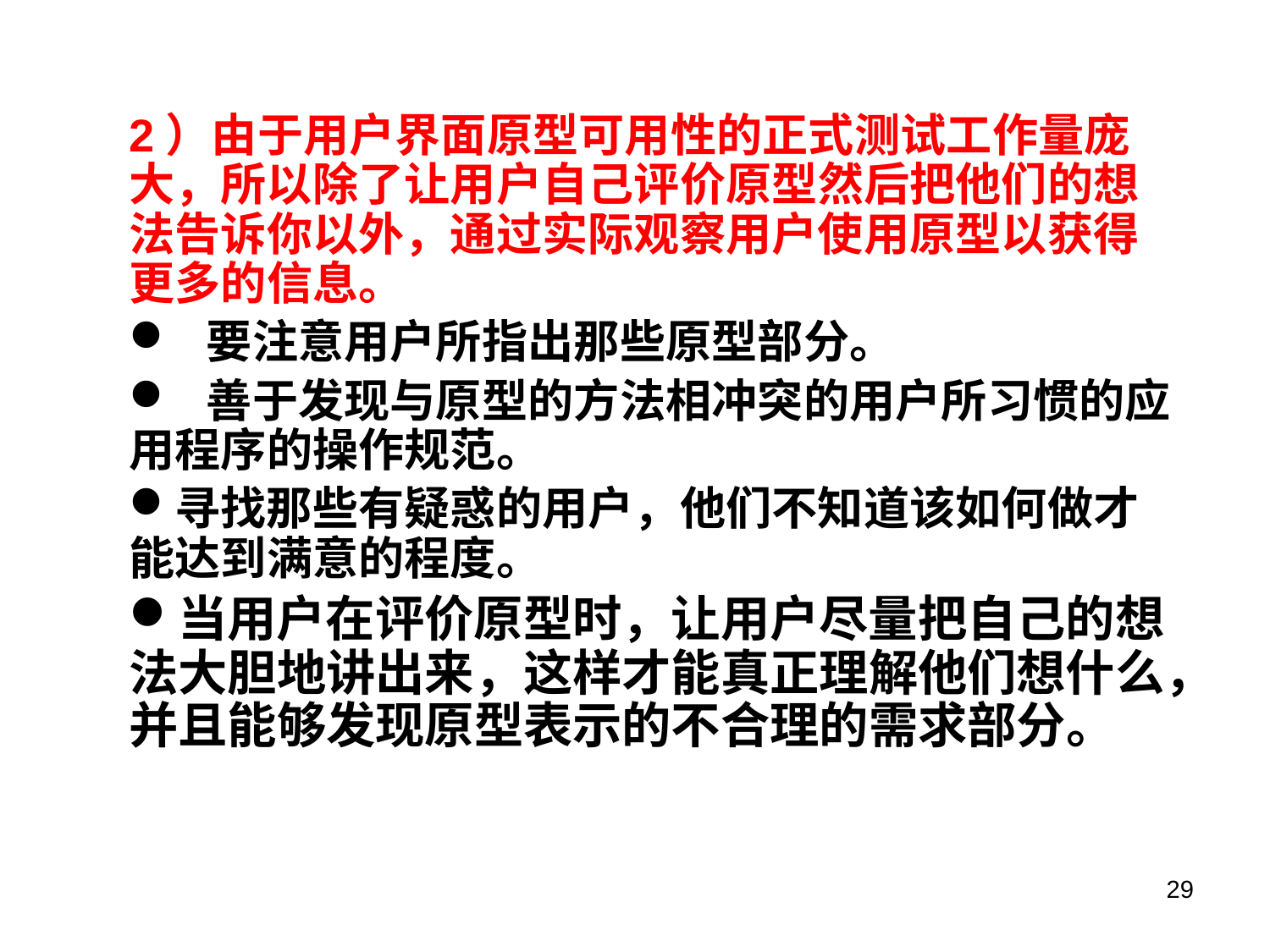

2）由于用户界面原型可用性的正式测试工作量庞大，所以除了让用户自己评价原型然后把他们的想法告诉你以外，通过实际观察用户使用原型以获得更多的信息。
  要注意用户所指出那些原型部分。
  善于发现与原型的方法相冲突的用户所习惯的应用程序的操作规范。
寻找那些有疑惑的用户，他们不知道该如何做才能达到满意的程度。
当用户在评价原型时，让用户尽量把自己的想法大胆地讲出来，这样才能真正理解他们想什么，并且能够发现原型表示的不合理的需求部分。

29